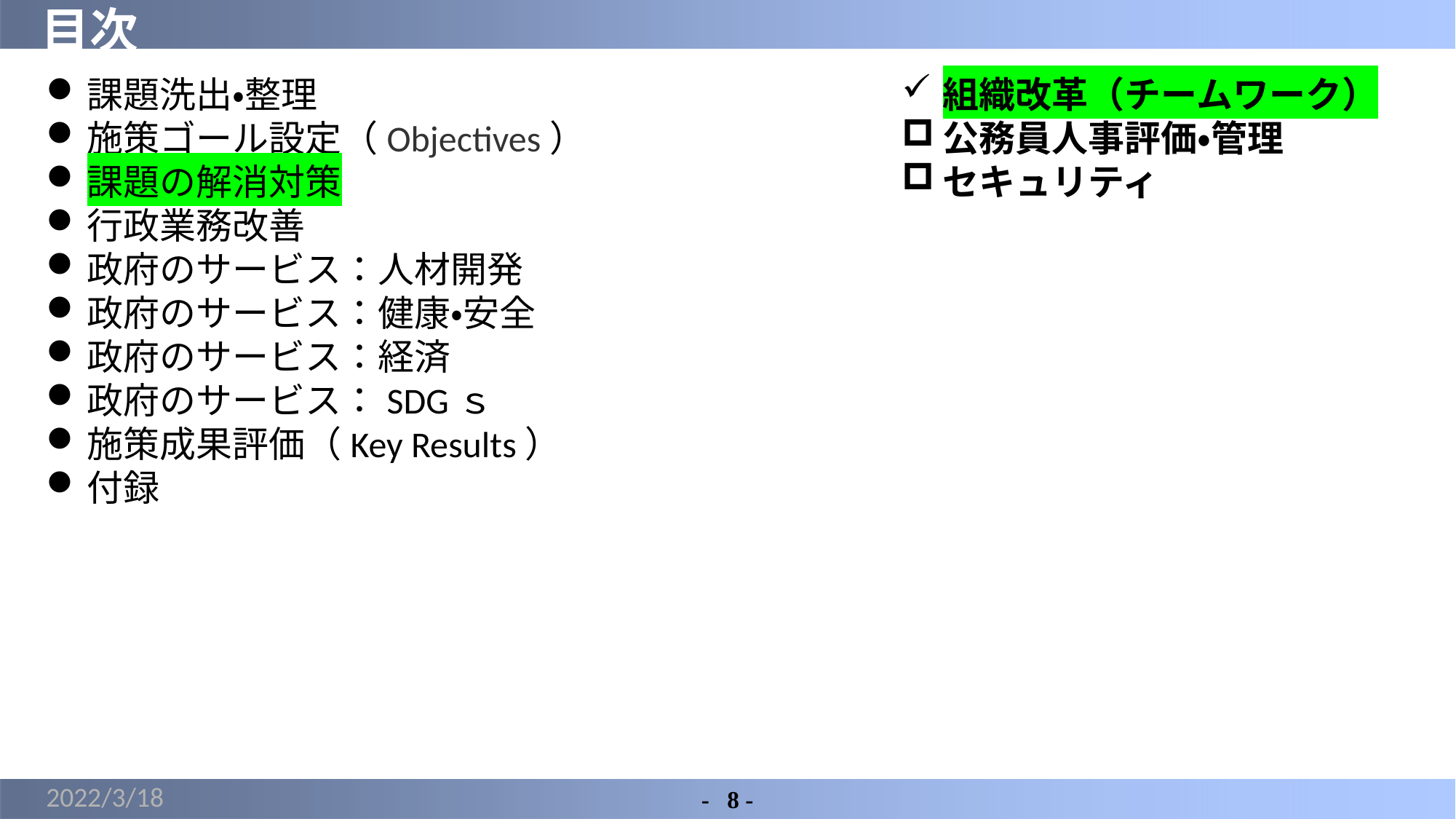

# 目次
課題洗出・整理
施策ゴール設定（Objectives）
課題の解消対策
行政業務改善
政府のサービス：人材開発
政府のサービス：健康・安全
政府のサービス：経済
政府のサービス：SDGｓ
施策成果評価（Key Results）
付録
組織改革（チームワーク）
公務員人事評価・管理
セキュリティ

2022/3/18
-	8 -